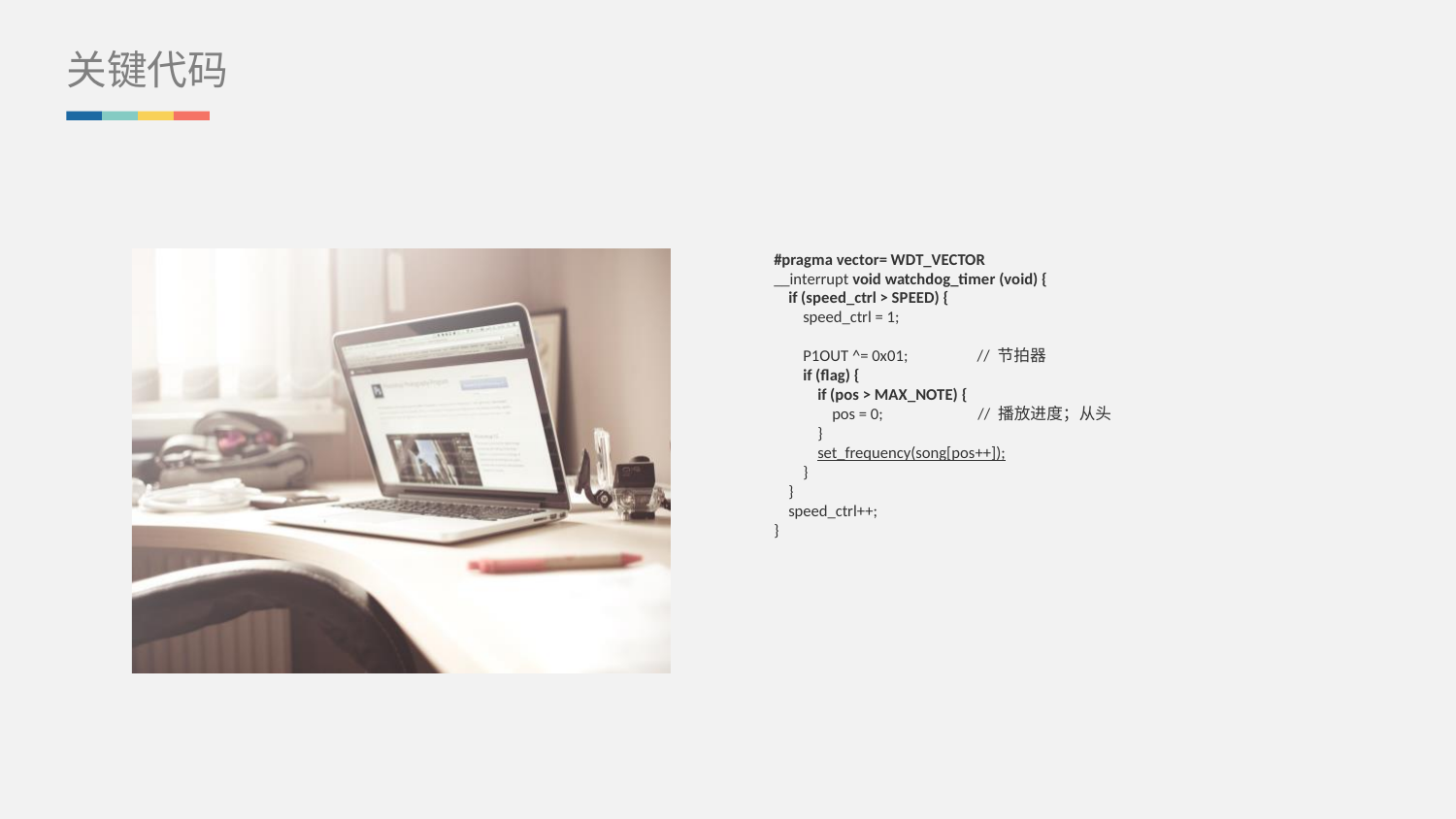

关键代码

#pragma vector= WDT_VECTOR
__interrupt void watchdog_timer (void) {
    if (speed_ctrl > SPEED) {
        speed_ctrl = 1;

        P1OUT ^= 0x01;                   // 节拍器
        if (flag) {
            if (pos > MAX_NOTE) {
                pos = 0;                          // 播放进度；从头
            }
            set_frequency(song[pos++]);
        }
    }
    speed_ctrl++;
}